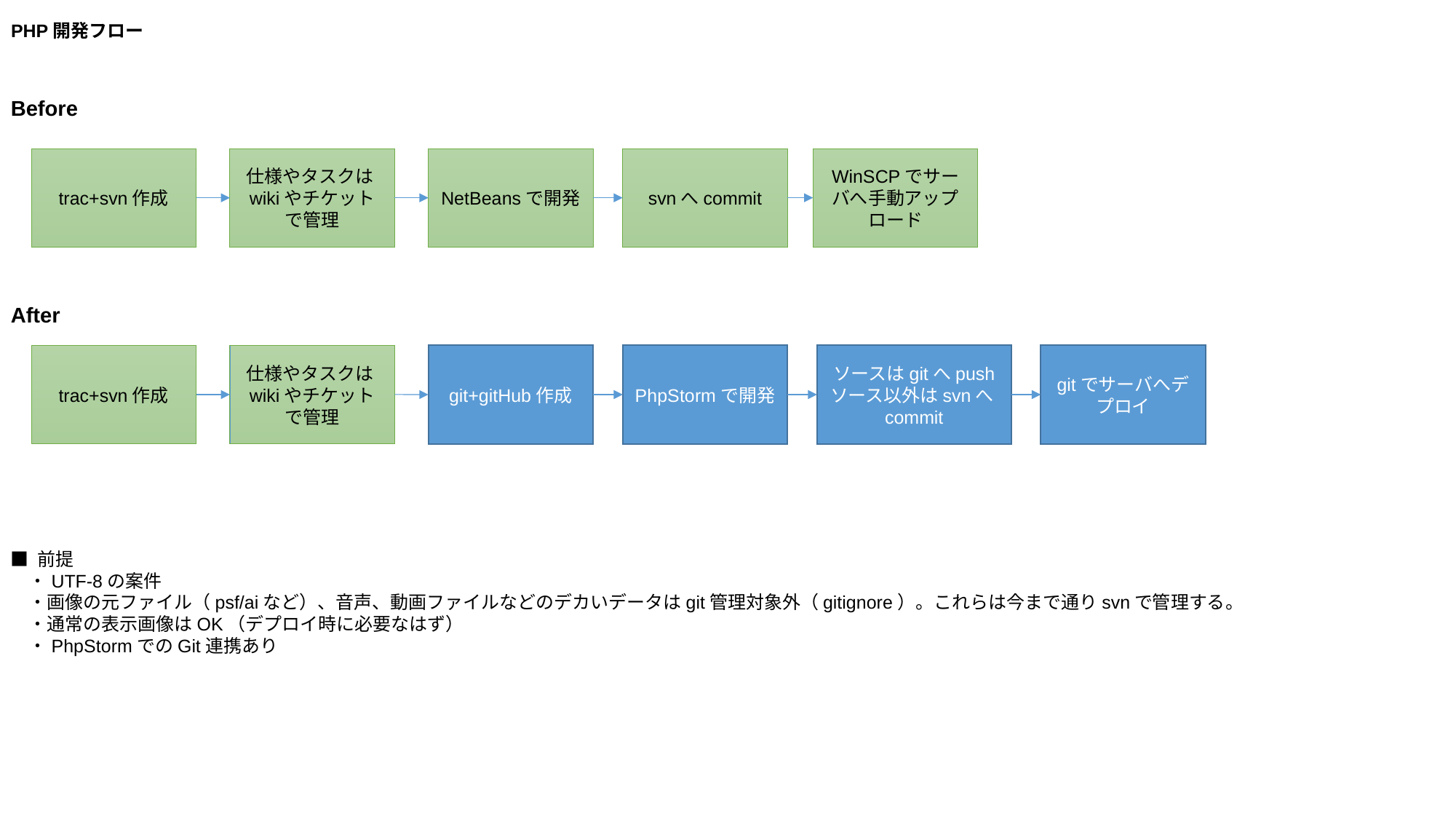

# PHP開発フロー
Before
仕様やタスクはwikiやチケットで管理
trac+svn作成
NetBeansで開発
svnへcommit
WinSCPでサーバへ手動アップロード
After
仕様やタスクはwikiやチケットで管理
trac+svn作成
git+gitHub作成
PhpStormで開発
ソースはgitへpush
ソース以外はsvnへcommit
gitでサーバへデプロイ
■ 前提
　・UTF-8の案件
　・画像の元ファイル（psf/aiなど）、音声、動画ファイルなどのデカいデータはgit管理対象外（gitignore）。これらは今まで通りsvnで管理する。
　・通常の表示画像はOK（デプロイ時に必要なはず）
　・PhpStormでのGit連携あり